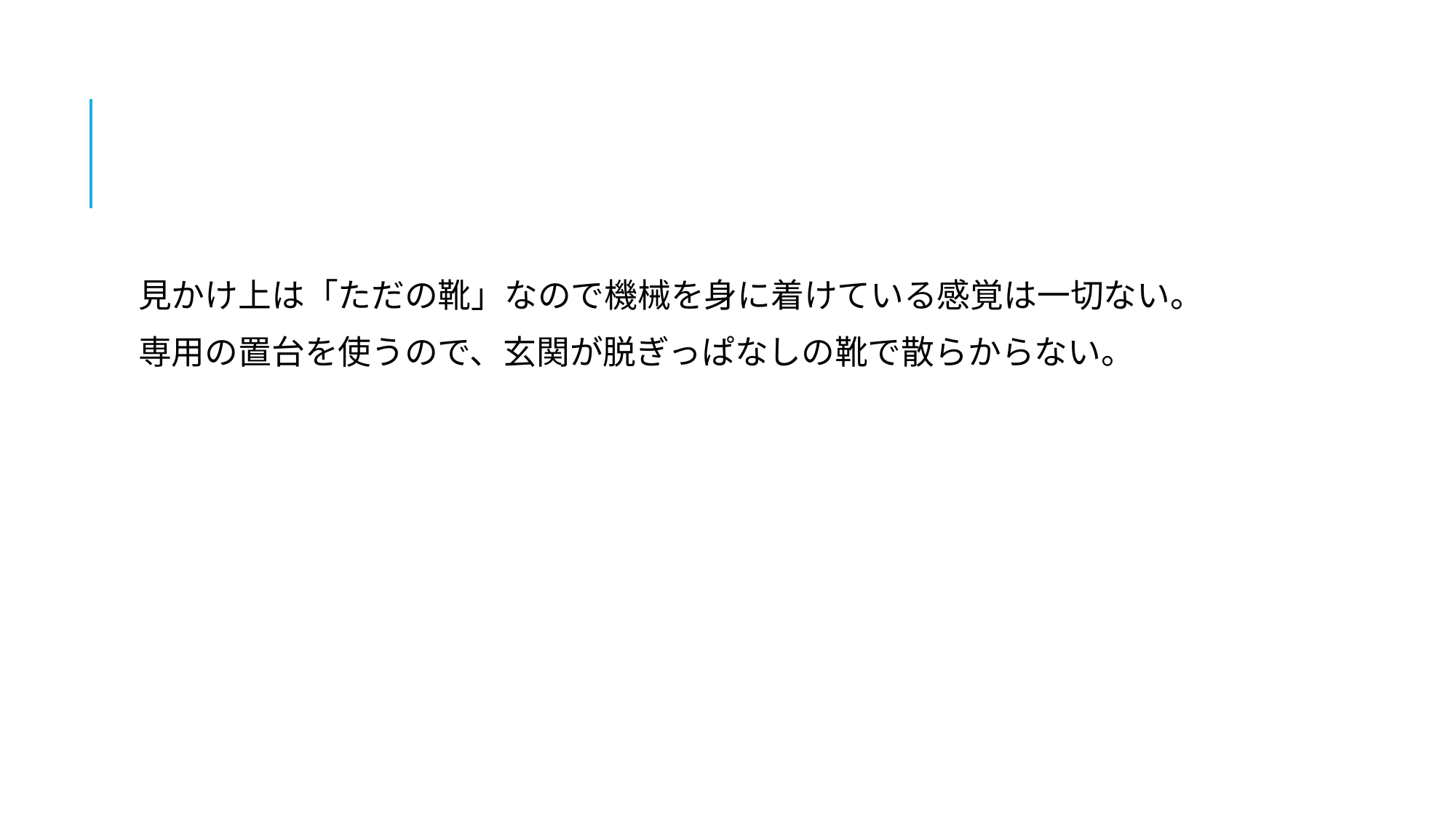

#
見かけ上は「ただの靴」なので機械を身に着けている感覚は一切ない。
専用の置台を使うので、玄関が脱ぎっぱなしの靴で散らからない。